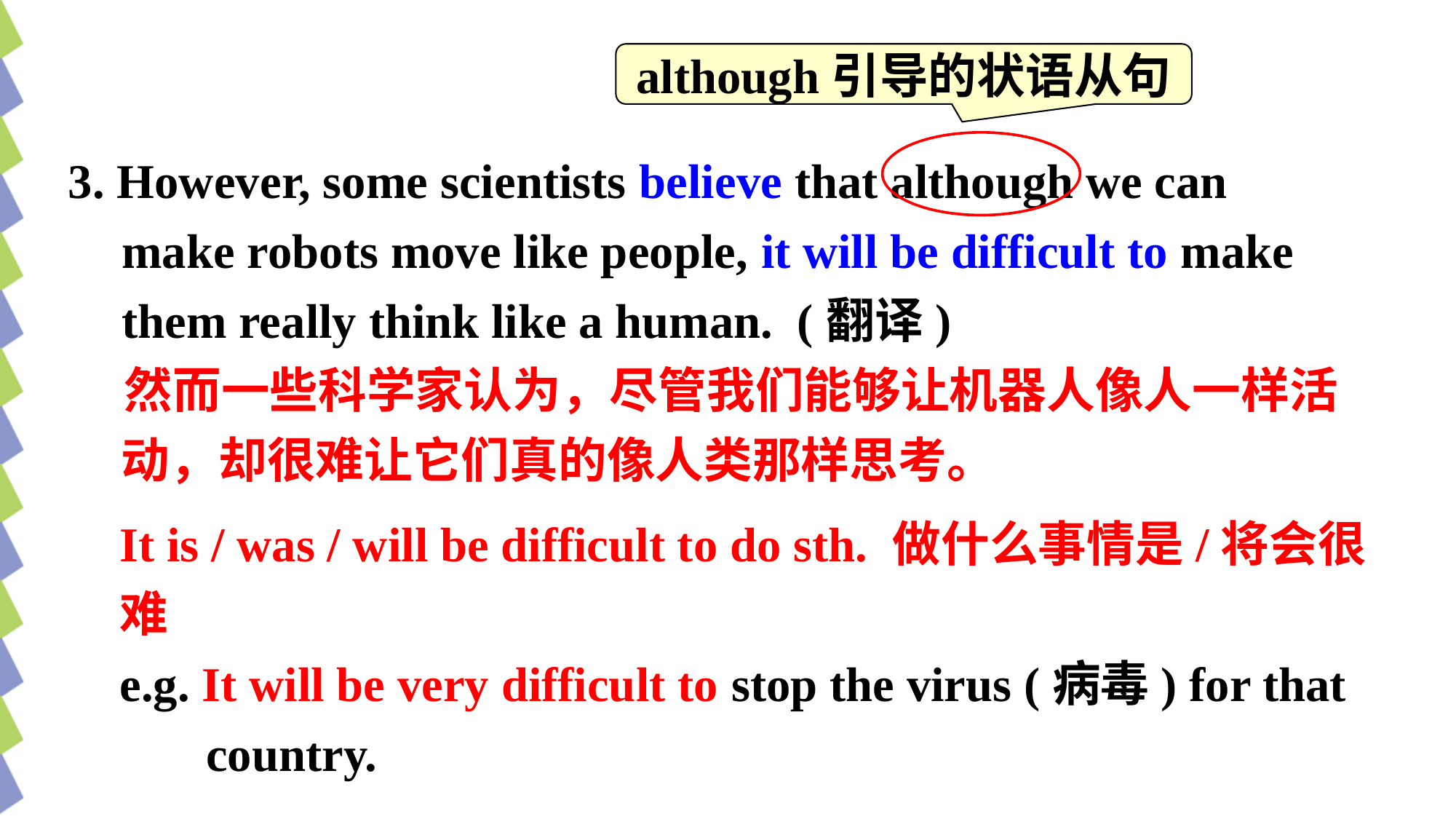

although引导的状语从句
3. However, some scientists believe that although we can make robots move like people, it will be difficult to make them really think like a human.  (翻译)
    然而一些科学家认为，尽管我们能够让机器人像人一样活动，却很难让它们真的像人类那样思考。

It is / was / will be difficult to do sth. 做什么事情是/将会很难
e.g. It will be very difficult to stop the virus (病毒) for that country.